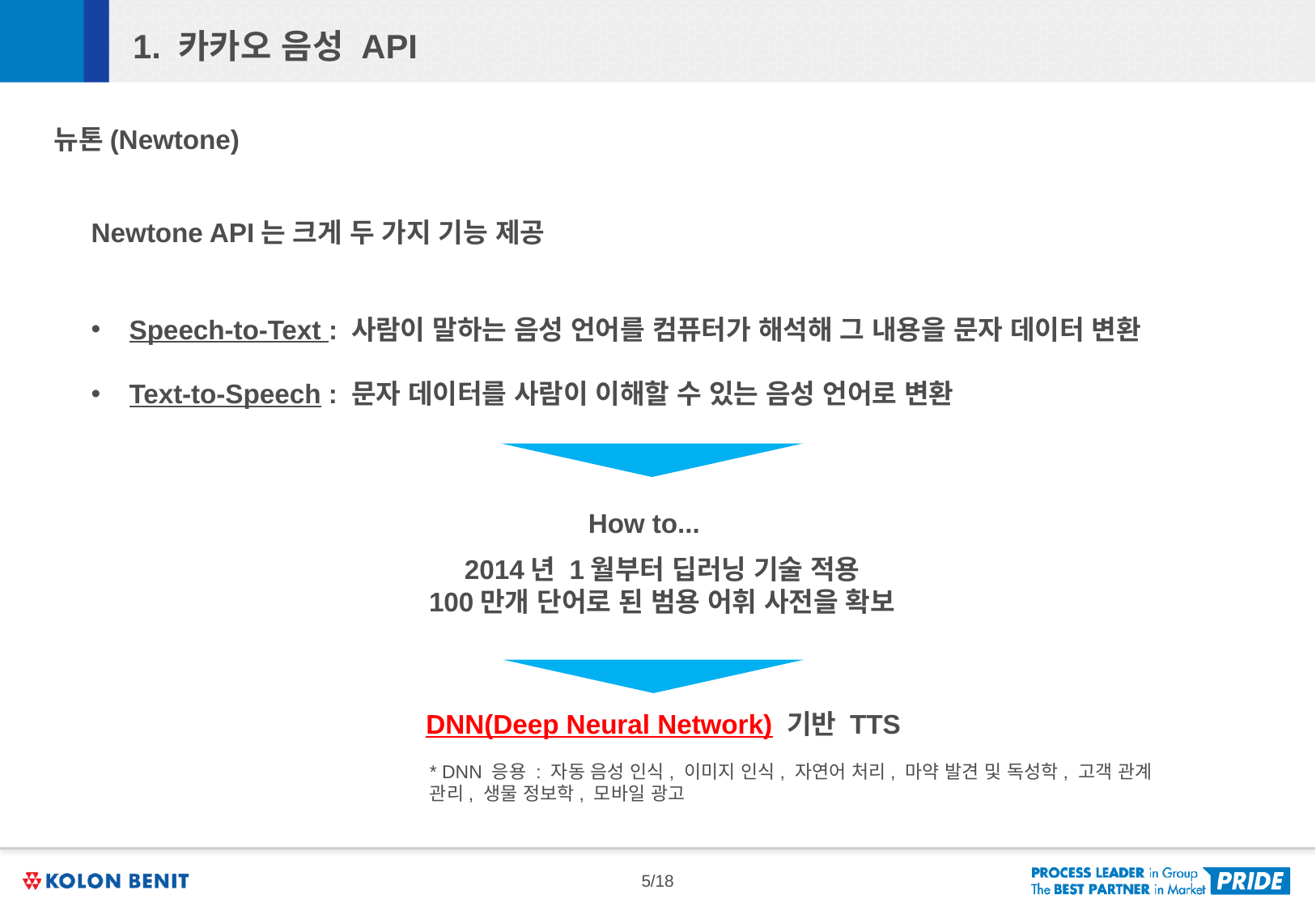

1. 카카오 음성 API
뉴톤(Newtone)
Newtone API는 크게 두 가지 기능 제공

Speech-to-Text : 사람이 말하는 음성 언어를 컴퓨터가 해석해 그 내용을 문자 데이터 변환

Text-to-Speech : 문자 데이터를 사람이 이해할 수 있는 음성 언어로 변환

How to...
2014년 1월부터 딥러닝 기술 적용
100만개 단어로 된 범용 어휘 사전을 확보

DNN(Deep Neural Network) 기반 TTS
* DNN 응용 : 자동 음성 인식, 이미지 인식, 자연어 처리, 마약 발견 및 독성학, 고객 관계 관리, 생물 정보학, 모바일 광고